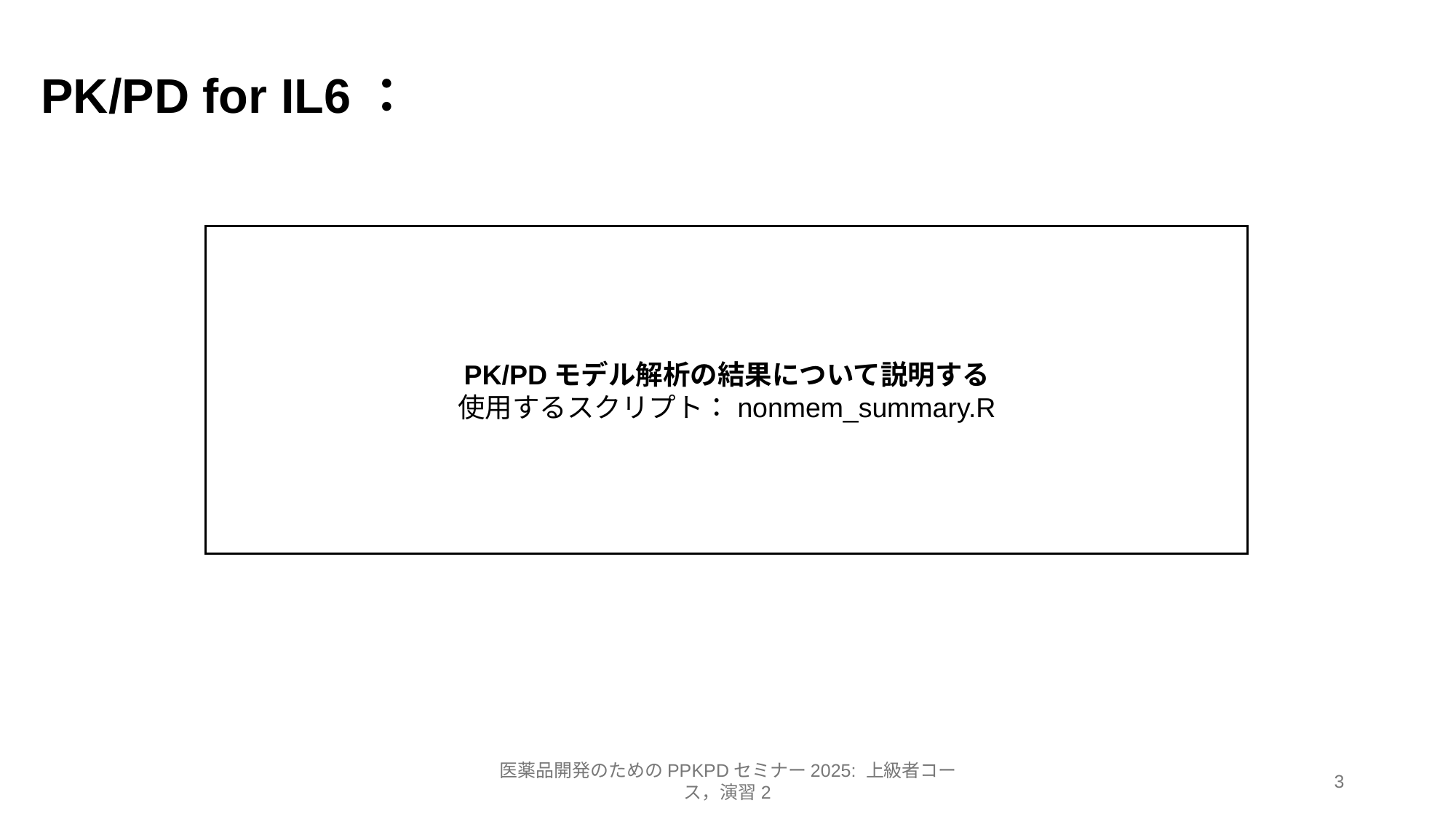

# PK/PD for IL6：
PK/PDモデル解析の結果について説明する
使用するスクリプト：nonmem_summary.R
医薬品開発のためのPPKPDセミナー2025: 上級者コース，演習2
3